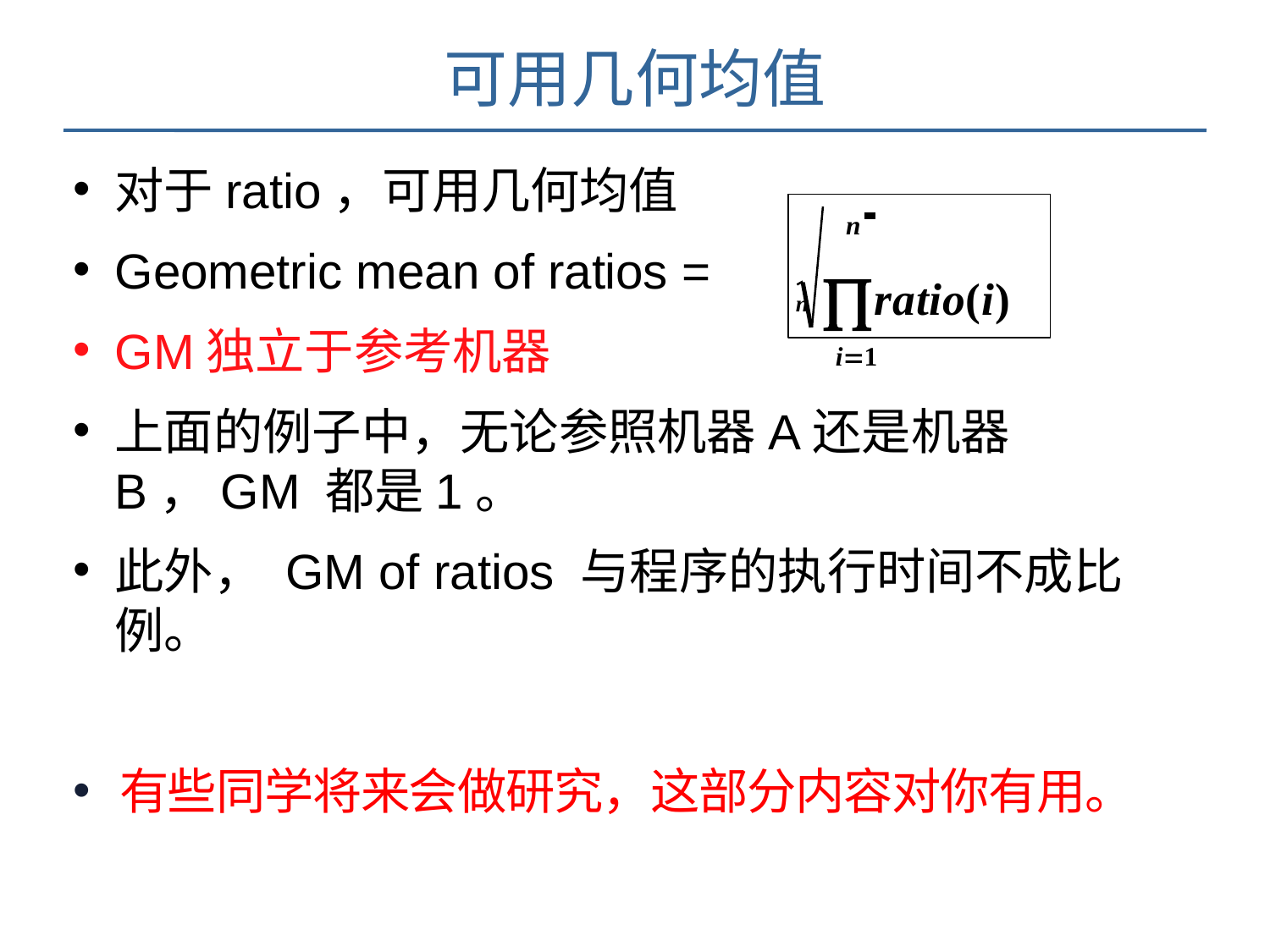

# 可用几何均值
对于ratio，可用几何均值
Geometric mean of ratios =
GM独立于参考机器
上面的例子中，无论参照机器A还是机器B，GM 都是1。
此外， GM of ratios 与程序的执行时间不成比例。

有些同学将来会做研究，这部分内容对你有用。

n
n  ∏ratio(i)
i=1